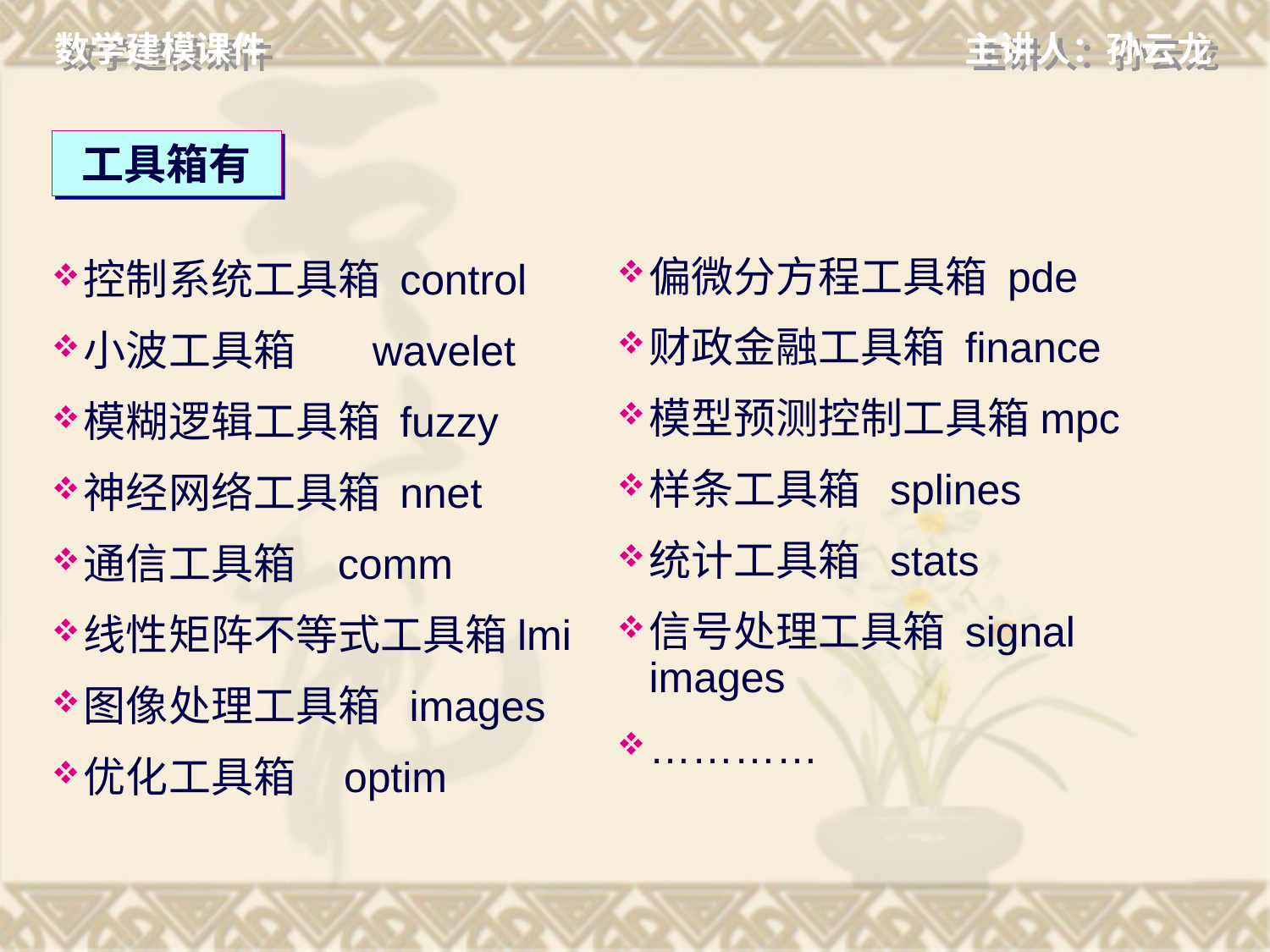

# 工具箱有
偏微分方程工具箱 pde
财政金融工具箱 finance
模型预测控制工具箱mpc
样条工具箱  splines
统计工具箱  stats
信号处理工具箱 signal images
…………
控制系统工具箱 control
小波工具箱       wavelet
模糊逻辑工具箱 fuzzy
神经网络工具箱 nnet
通信工具箱	comm
线性矩阵不等式工具箱lmi
图像处理工具箱  images
优化工具箱    optim